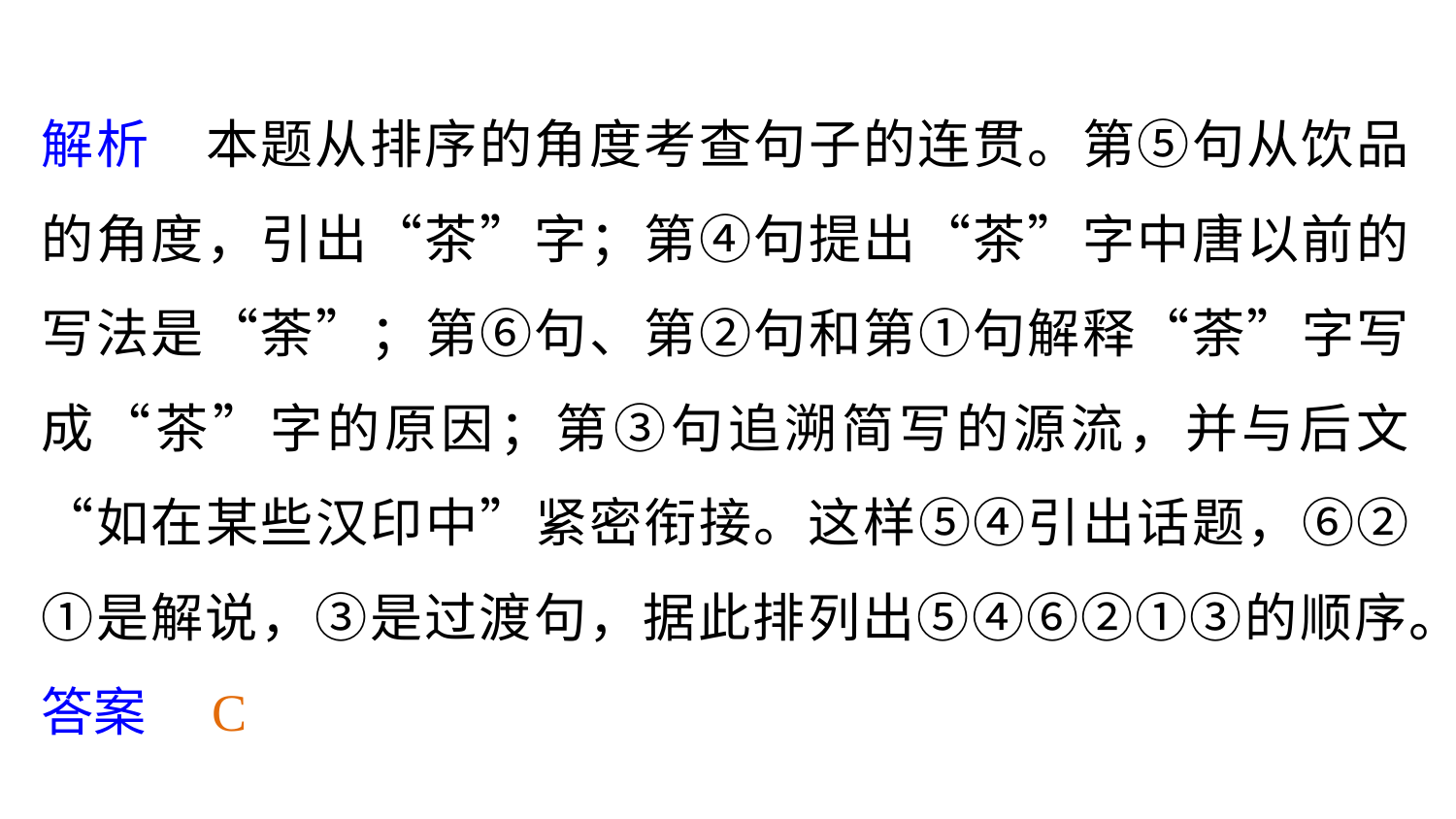

解析　本题从排序的角度考查句子的连贯。第⑤句从饮品的角度，引出“茶”字；第④句提出“茶”字中唐以前的写法是“荼”；第⑥句、第②句和第①句解释“荼”字写成“茶”字的原因；第③句追溯简写的源流，并与后文“如在某些汉印中”紧密衔接。这样⑤④引出话题，⑥②①是解说，③是过渡句，据此排列出⑤④⑥②①③的顺序。
答案　C